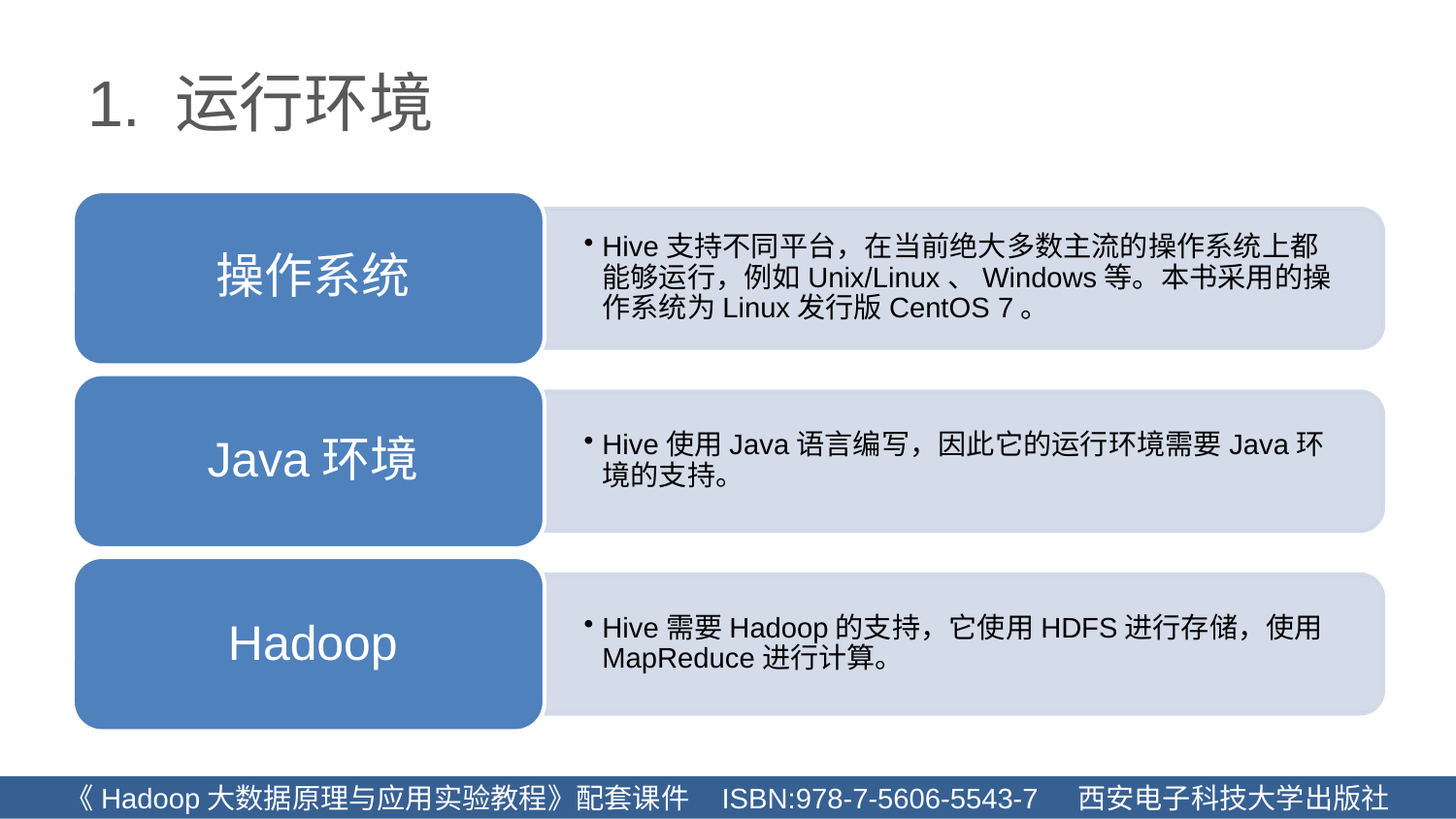

# 1. 运行环境
Hive支持不同平台，在当前绝大多数主流的操作系统上都能够运行，例如Unix/Linux、Windows等。本书采用的操作系统为Linux发行版CentOS 7。
操作系统
Hive使用Java语言编写，因此它的运行环境需要Java环境的支持。
Java环境
Hive需要Hadoop的支持，它使用HDFS进行存储，使用MapReduce进行计算。
Hadoop